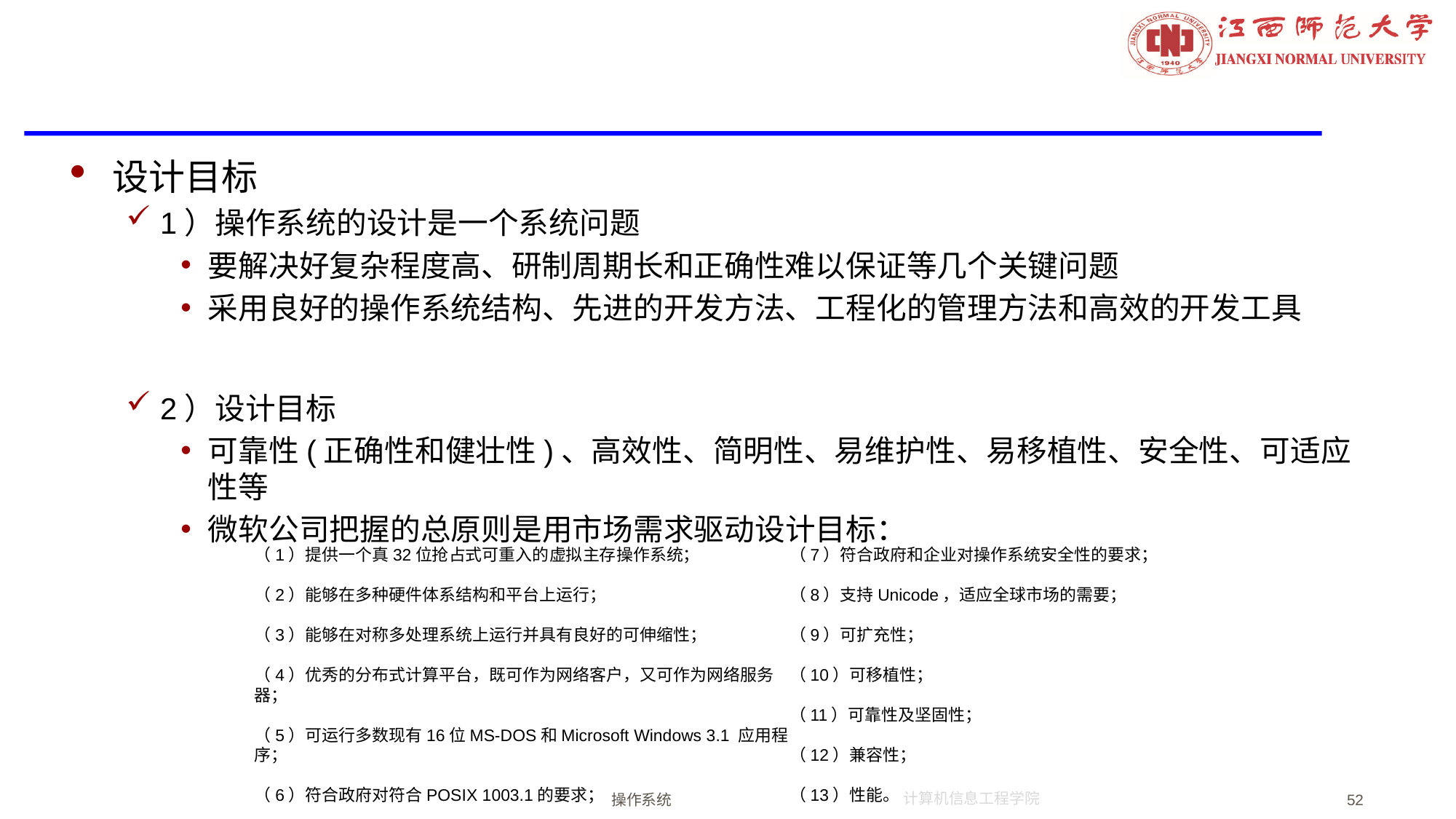

#
设计目标
1）操作系统的设计是一个系统问题
要解决好复杂程度高、研制周期长和正确性难以保证等几个关键问题
采用良好的操作系统结构、先进的开发方法、工程化的管理方法和高效的开发工具

2）设计目标
可靠性(正确性和健壮性)、高效性、简明性、易维护性、易移植性、安全性、可适应性等
微软公司把握的总原则是用市场需求驱动设计目标：

（1）提供一个真32位抢占式可重入的虚拟主存操作系统；

（2）能够在多种硬件体系结构和平台上运行；

（3）能够在对称多处理系统上运行并具有良好的可伸缩性；

（4）优秀的分布式计算平台，既可作为网络客户，又可作为网络服务器；

（5）可运行多数现有16位MS-DOS和Microsoft Windows 3.1 应用程序；

（6）符合政府对符合POSIX 1003.1的要求；

（7）符合政府和企业对操作系统安全性的要求；

（8）支持Unicode，适应全球市场的需要；

（9）可扩充性；

（10）可移植性；

（11）可靠性及坚固性；

（12）兼容性；

（13）性能。
操作系统
52